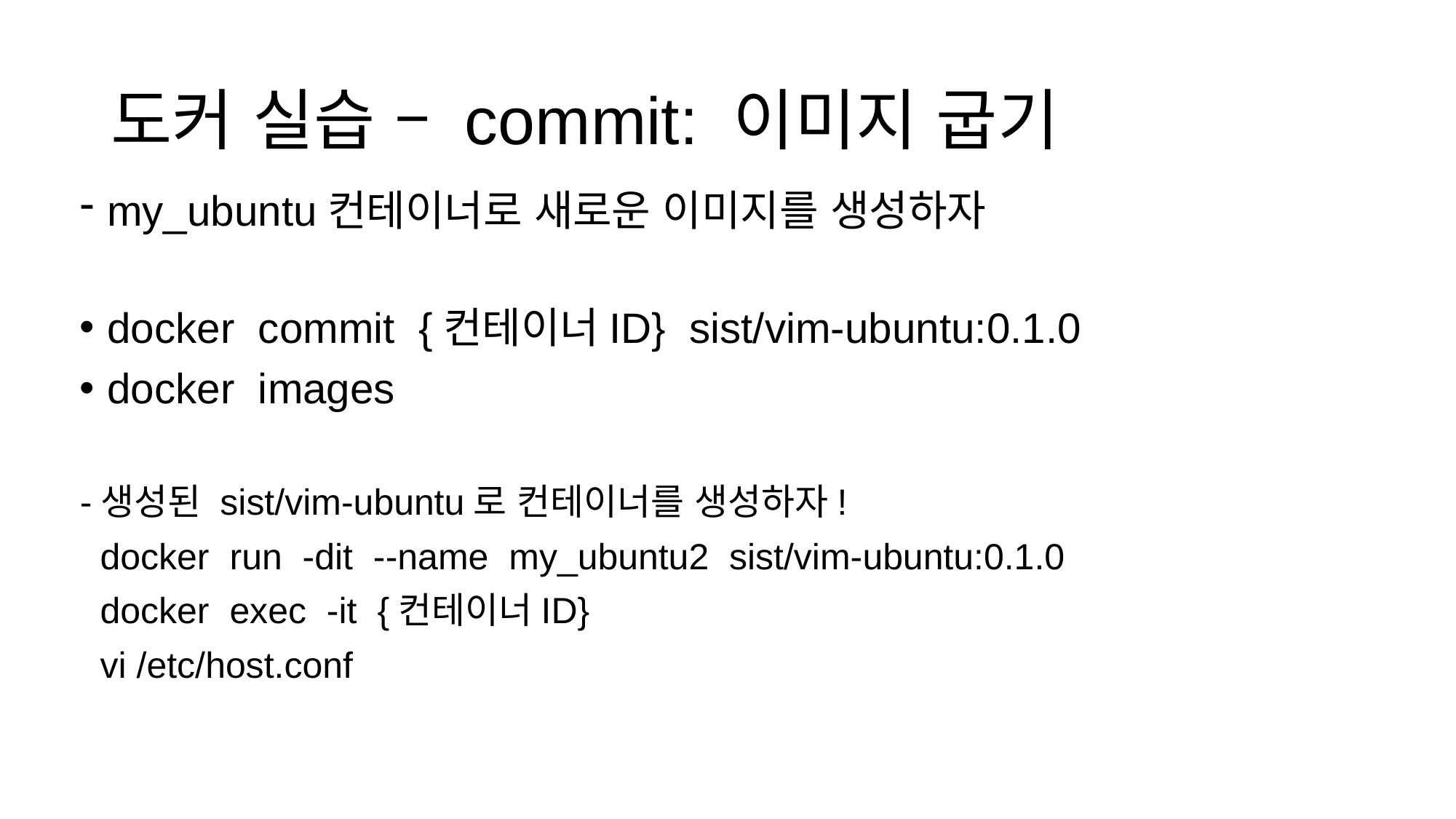

# 도커 실습 – commit: 이미지 굽기
my_ubuntu컨테이너로 새로운 이미지를 생성하자
docker  commit  {컨테이너ID}  sist/vim-ubuntu:0.1.0
docker  images
-생성된 sist/vim-ubuntu로 컨테이너를 생성하자!
  docker  run  -dit  --name  my_ubuntu2  sist/vim-ubuntu:0.1.0
  docker  exec  -it  {컨테이너ID}
  vi /etc/host.conf